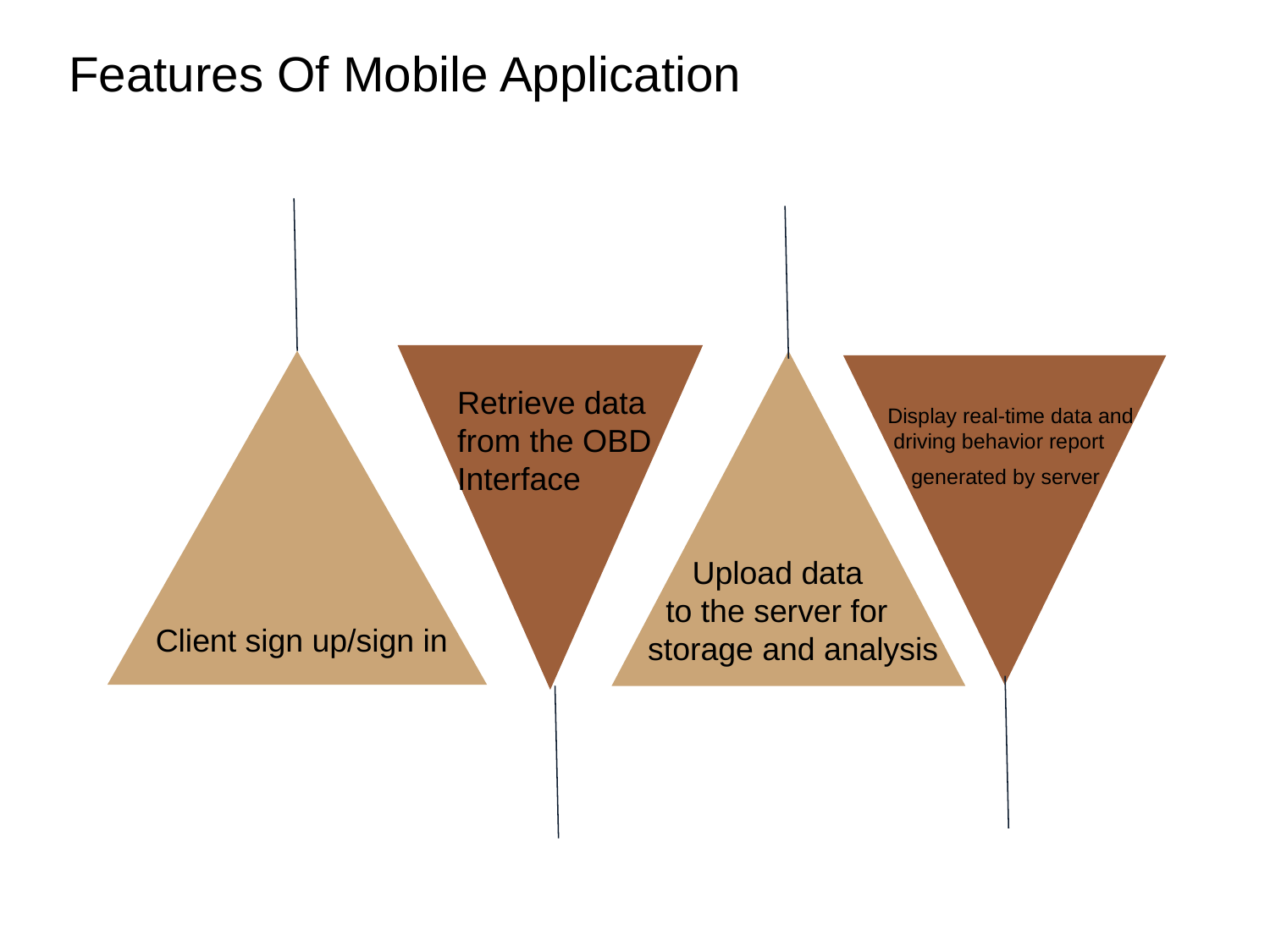

Features Of Mobile Application

点击添加文本
Retrieve data
from the OBD
Interface
Display real-time data and
 driving behavior report
    generated by server
点击添加文本
     Upload data
  to the server for
storage and analysis

  Client sign up/sign in
点击添加文本
点击添加文本